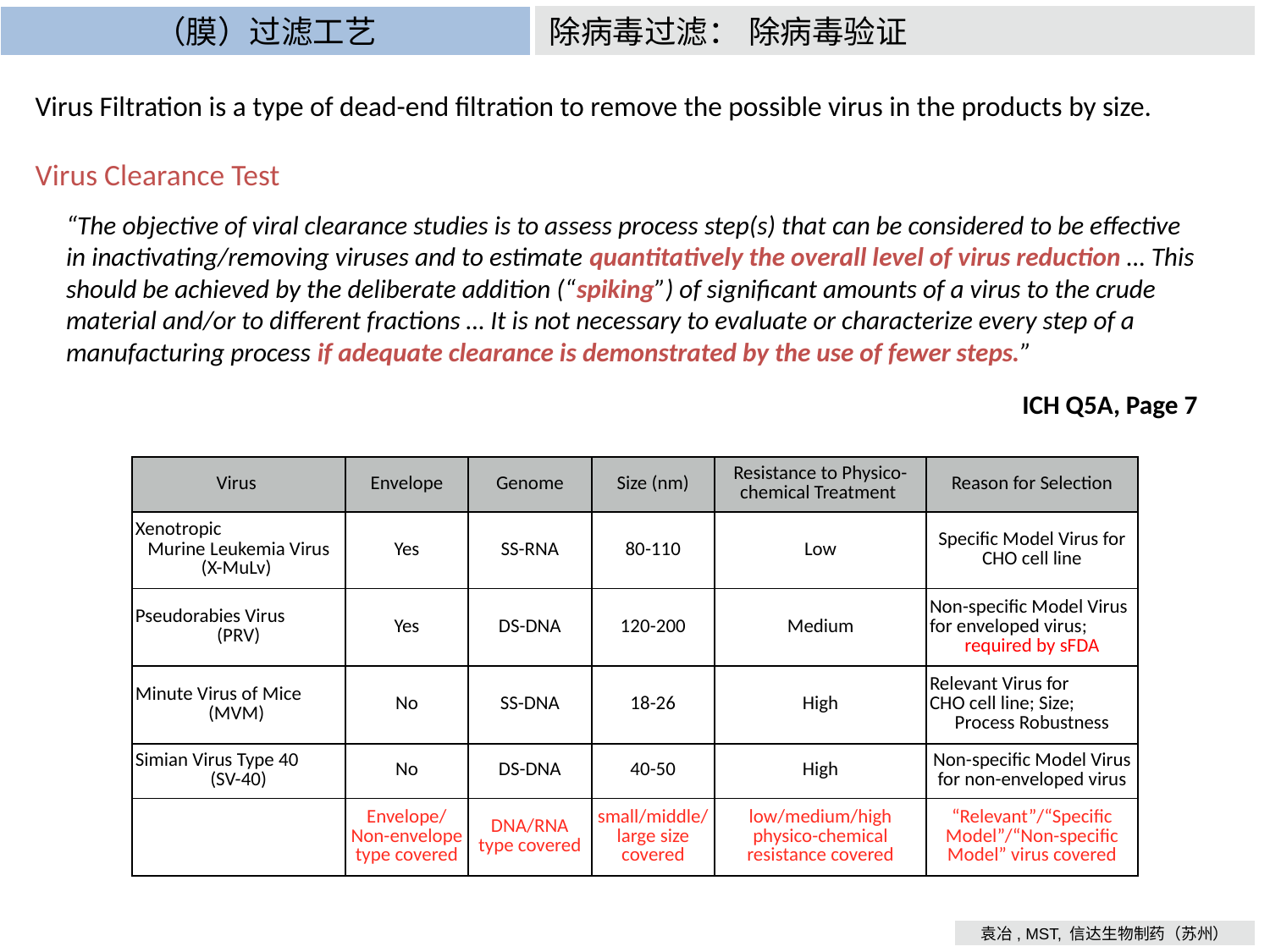

除病毒过滤： 除病毒验证
（膜）过滤工艺
Virus Filtration is a type of dead-end filtration to remove the possible virus in the products by size.
Virus Clearance Test
“The objective of viral clearance studies is to assess process step(s) that can be considered to be effective in inactivating/removing viruses and to estimate quantitatively the overall level of virus reduction … This should be achieved by the deliberate addition (“spiking”) of significant amounts of a virus to the crude material and/or to different fractions … It is not necessary to evaluate or characterize every step of a manufacturing process if adequate clearance is demonstrated by the use of fewer steps.”
ICH Q5A, Page 7
| Virus | Envelope | Genome | Size (nm) | Resistance to Physico-chemical Treatment | Reason for Selection |
| --- | --- | --- | --- | --- | --- |
| Xenotropic Murine Leukemia Virus (X-MuLv) | Yes | SS-RNA | 80-110 | Low | Specific Model Virus for CHO cell line |
| Pseudorabies Virus (PRV) | Yes | DS-DNA | 120-200 | Medium | Non-specific Model Virus for enveloped virus; required by sFDA |
| Minute Virus of Mice (MVM) | No | SS-DNA | 18-26 | High | Relevant Virus for CHO cell line; Size; Process Robustness |
| Simian Virus Type 40 (SV-40) | No | DS-DNA | 40-50 | High | Non-specific Model Virus for non-enveloped virus |
|  | Envelope/ Non-envelope type covered | DNA/RNA type covered | small/middle/large size covered | low/medium/high physico-chemical resistance covered | “Relevant”/“Specific Model”/“Non-specific Model” virus covered |
袁冶, MST, 信达生物制药（苏州）